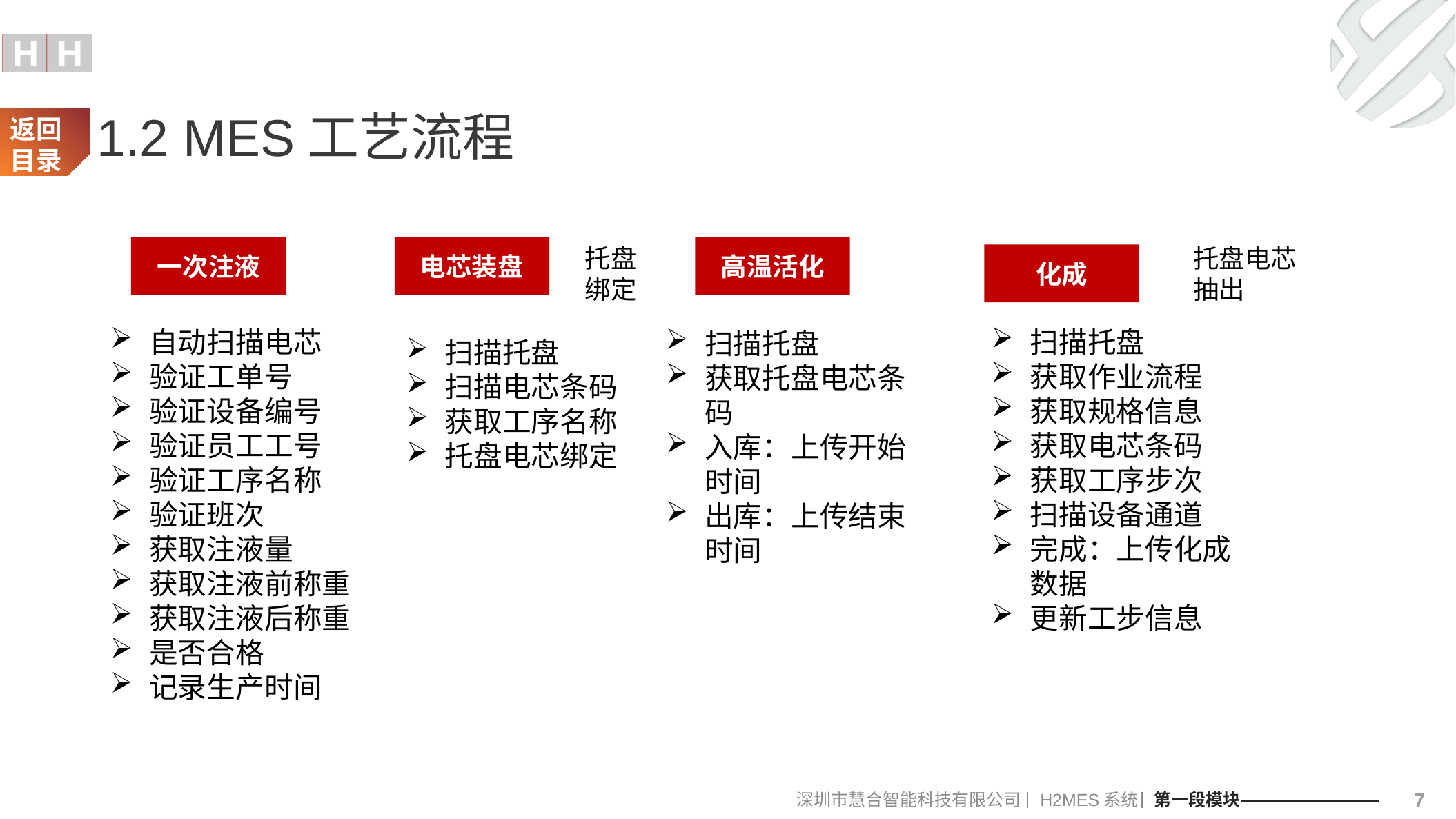

1.2 MES工艺流程
返回目录
高温活化
托盘电芯抽出
一次注液
电芯装盘
托盘绑定
化成
自动扫描电芯
验证工单号
验证设备编号
验证员工工号
验证工序名称
验证班次
获取注液量
获取注液前称重
获取注液后称重
是否合格
记录生产时间

扫描托盘
获取作业流程
获取规格信息
获取电芯条码
获取工序步次
扫描设备通道
完成：上传化成数据
更新工步信息
扫描托盘
获取托盘电芯条码
入库：上传开始时间
出库：上传结束时间

扫描托盘
扫描电芯条码
获取工序名称
托盘电芯绑定

7